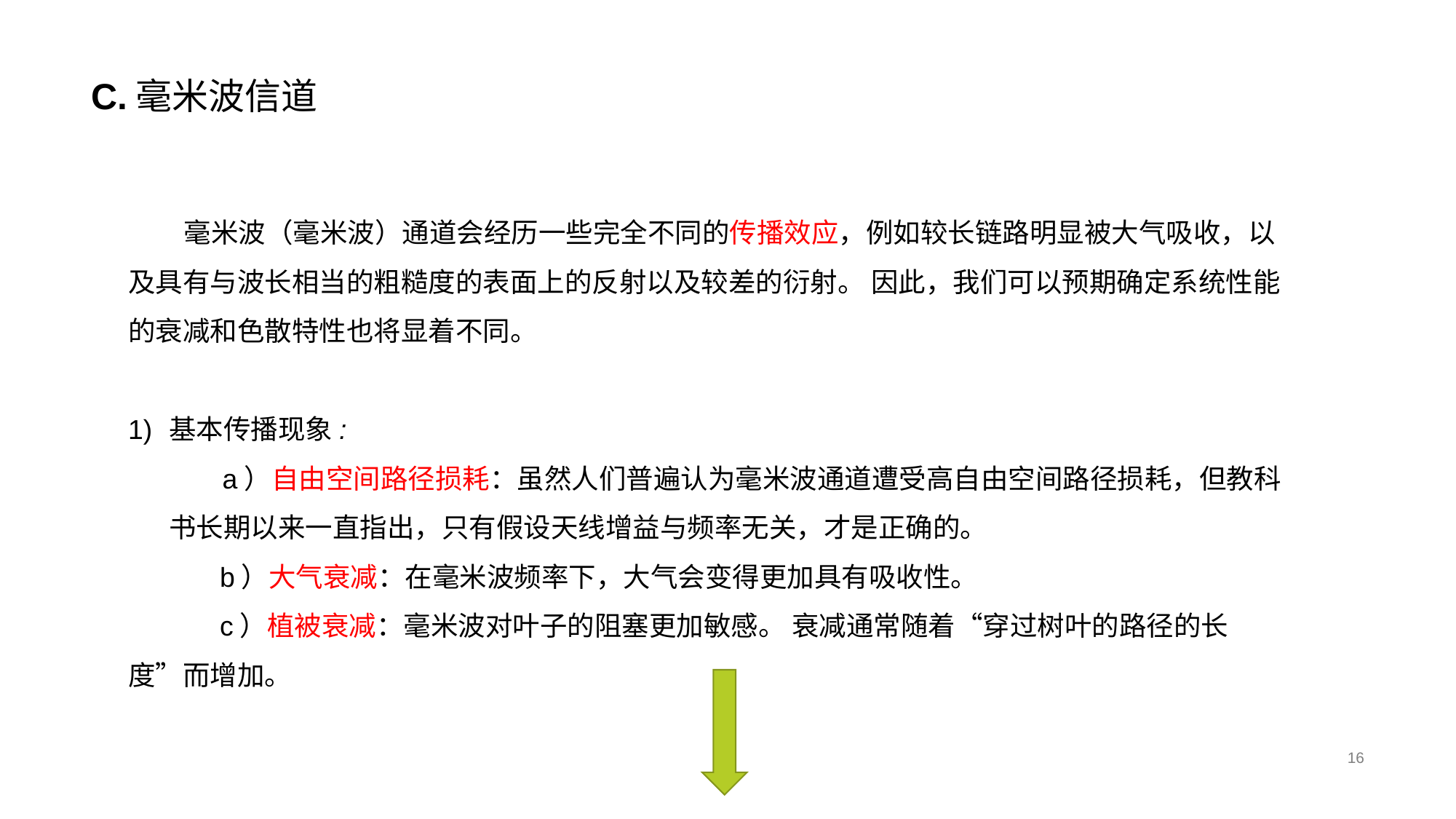

# C.毫米波信道
        毫米波（毫米波）通道会经历一些完全不同的传播效应，例如较长链路明显被大气吸收，以及具有与波长相当的粗糙度的表面上的反射以及较差的衍射。 因此，我们可以预期确定系统性能的衰减和色散特性也将显着不同。

基本传播现象:
       a）自由空间路径损耗：虽然人们普遍认为毫米波通道遭受高自由空间路径损耗，但教科书长期以来一直指出，只有假设天线增益与频率无关，才是正确的。
            b）大气衰减：在毫米波频率下，大气会变得更加具有吸收性。
            c）植被衰减：毫米波对叶子的阻塞更加敏感。 衰减通常随着“穿过树叶的路径的长度”而增加。

16